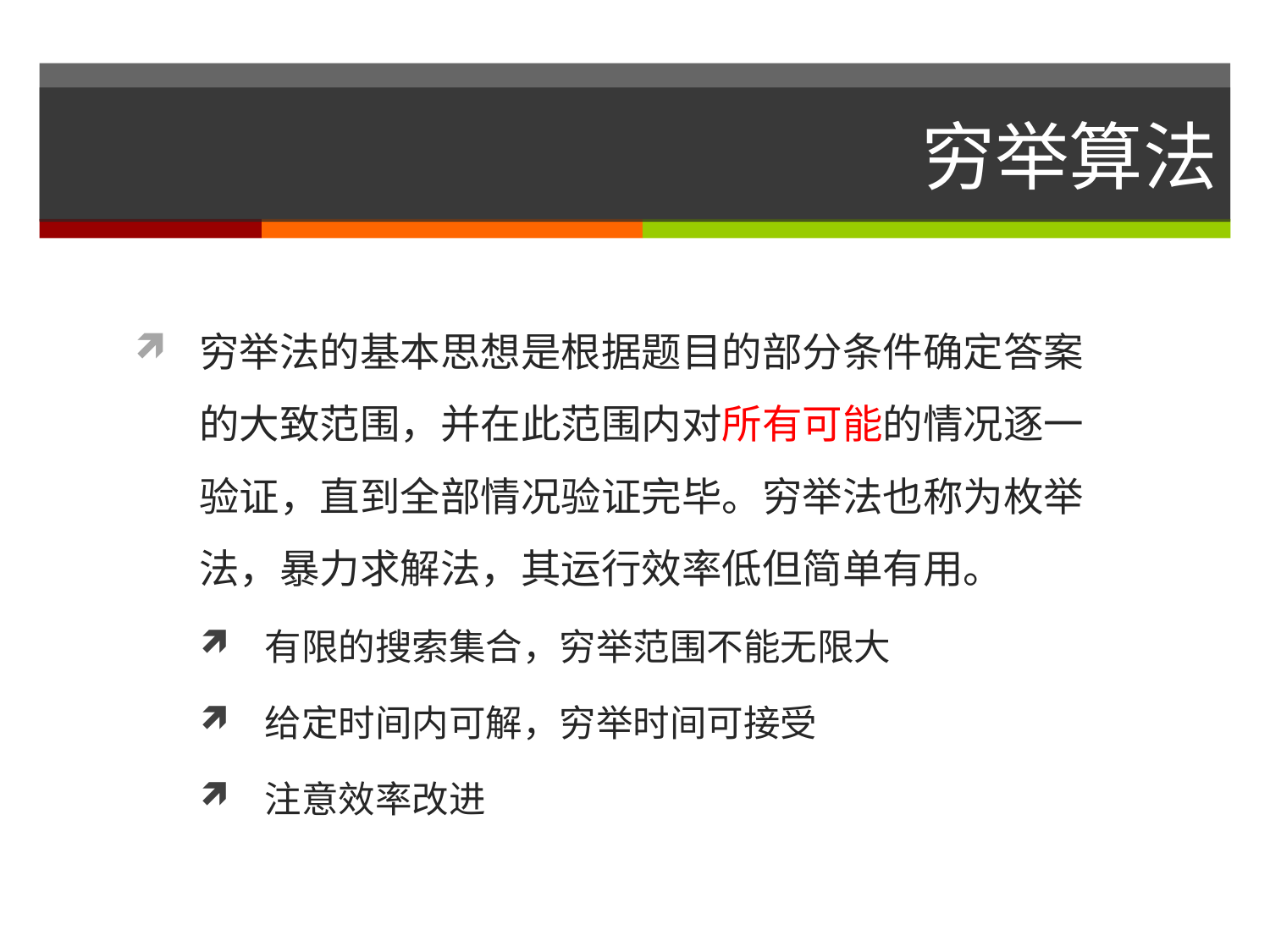

# 穷举算法
穷举法的基本思想是根据题目的部分条件确定答案的大致范围，并在此范围内对所有可能的情况逐一验证，直到全部情况验证完毕。穷举法也称为枚举法，暴力求解法，其运行效率低但简单有用。
有限的搜索集合，穷举范围不能无限大
给定时间内可解，穷举时间可接受
注意效率改进